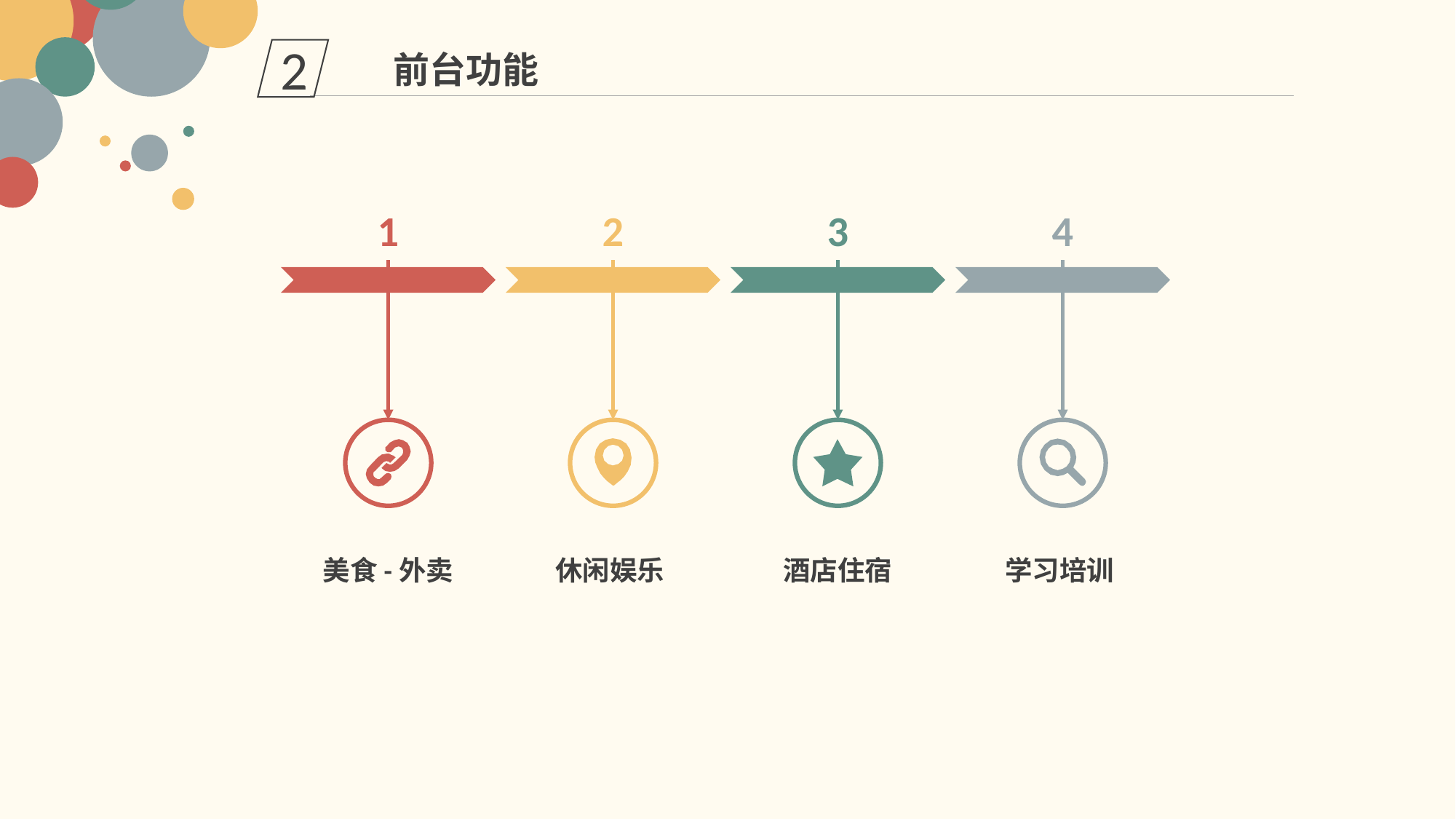

2
前台功能
1
2
3
4

美食-外卖
休闲娱乐
酒店住宿
学习培训